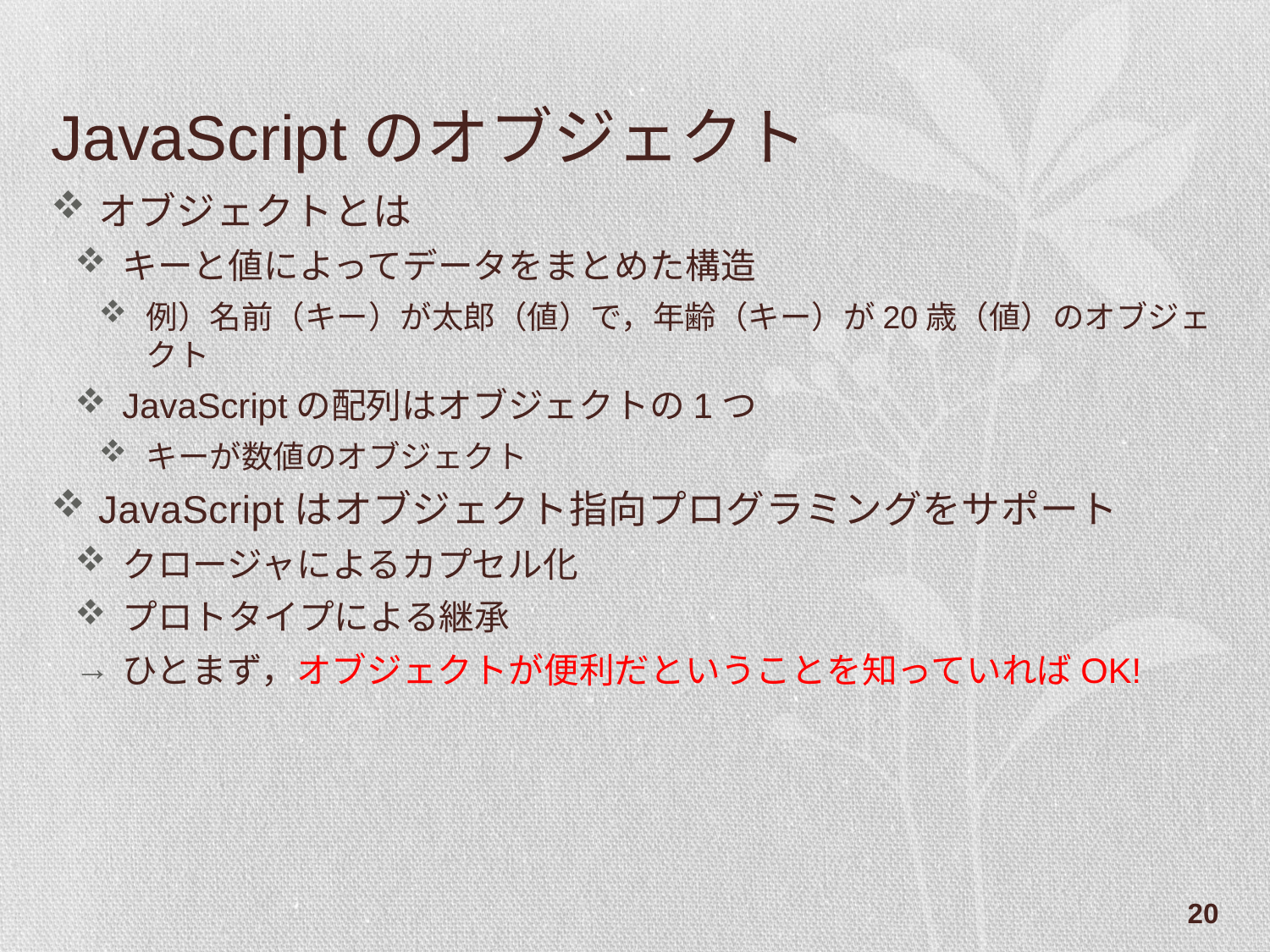

# JavaScriptのオブジェクト
オブジェクトとは
キーと値によってデータをまとめた構造
例）名前（キー）が太郎（値）で，年齢（キー）が20歳（値）のオブジェクト
JavaScriptの配列はオブジェクトの1つ
キーが数値のオブジェクト
JavaScriptはオブジェクト指向プログラミングをサポート
クロージャによるカプセル化
プロトタイプによる継承
ひとまず，オブジェクトが便利だということを知っていればOK!
20